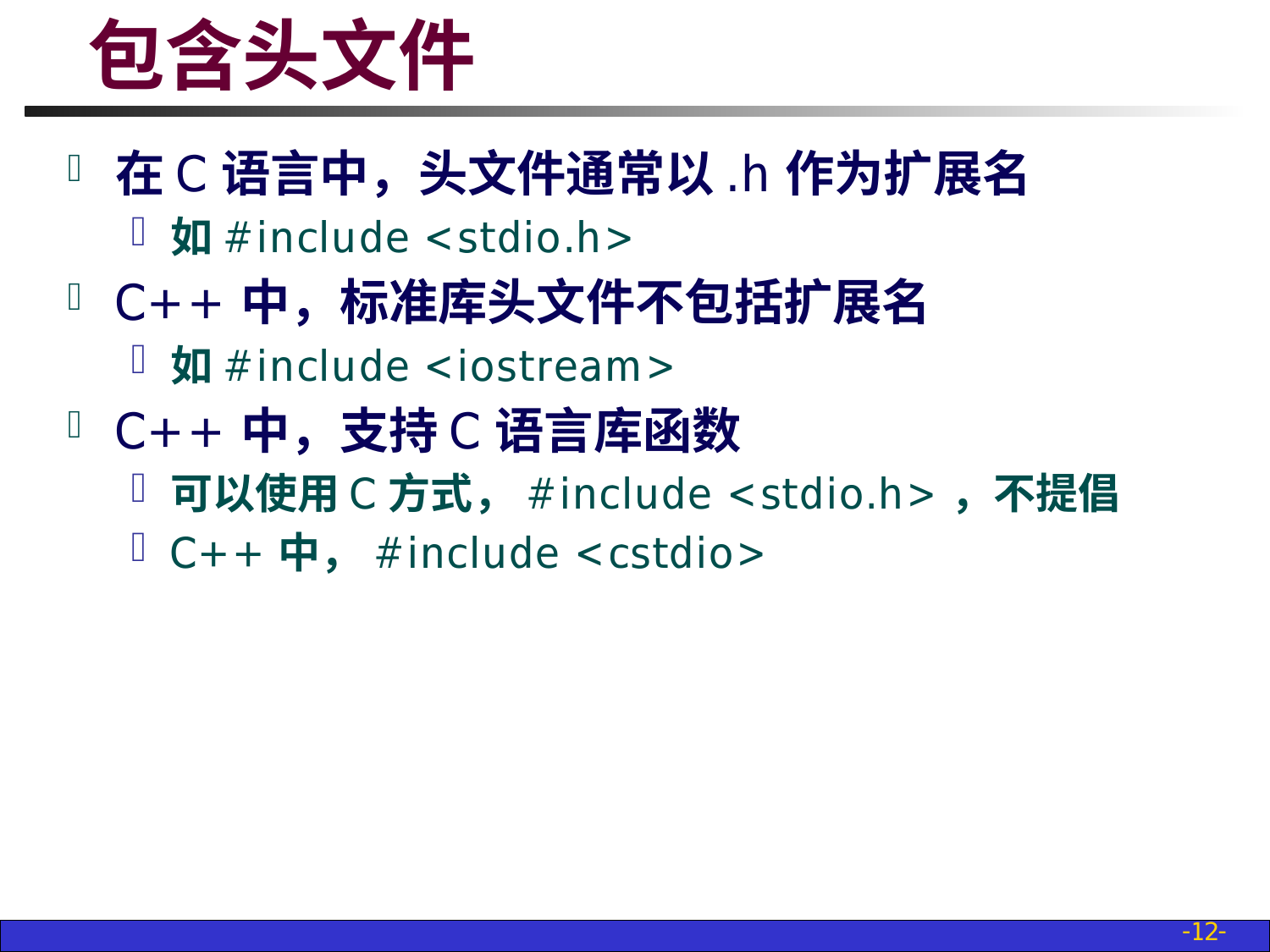

# 包含头文件
在C语言中，头文件通常以.h作为扩展名
如#include <stdio.h>
C++中，标准库头文件不包括扩展名
如#include <iostream>
C++中，支持C语言库函数
可以使用C方式，#include <stdio.h>，不提倡
C++中，#include <cstdio>
-12-